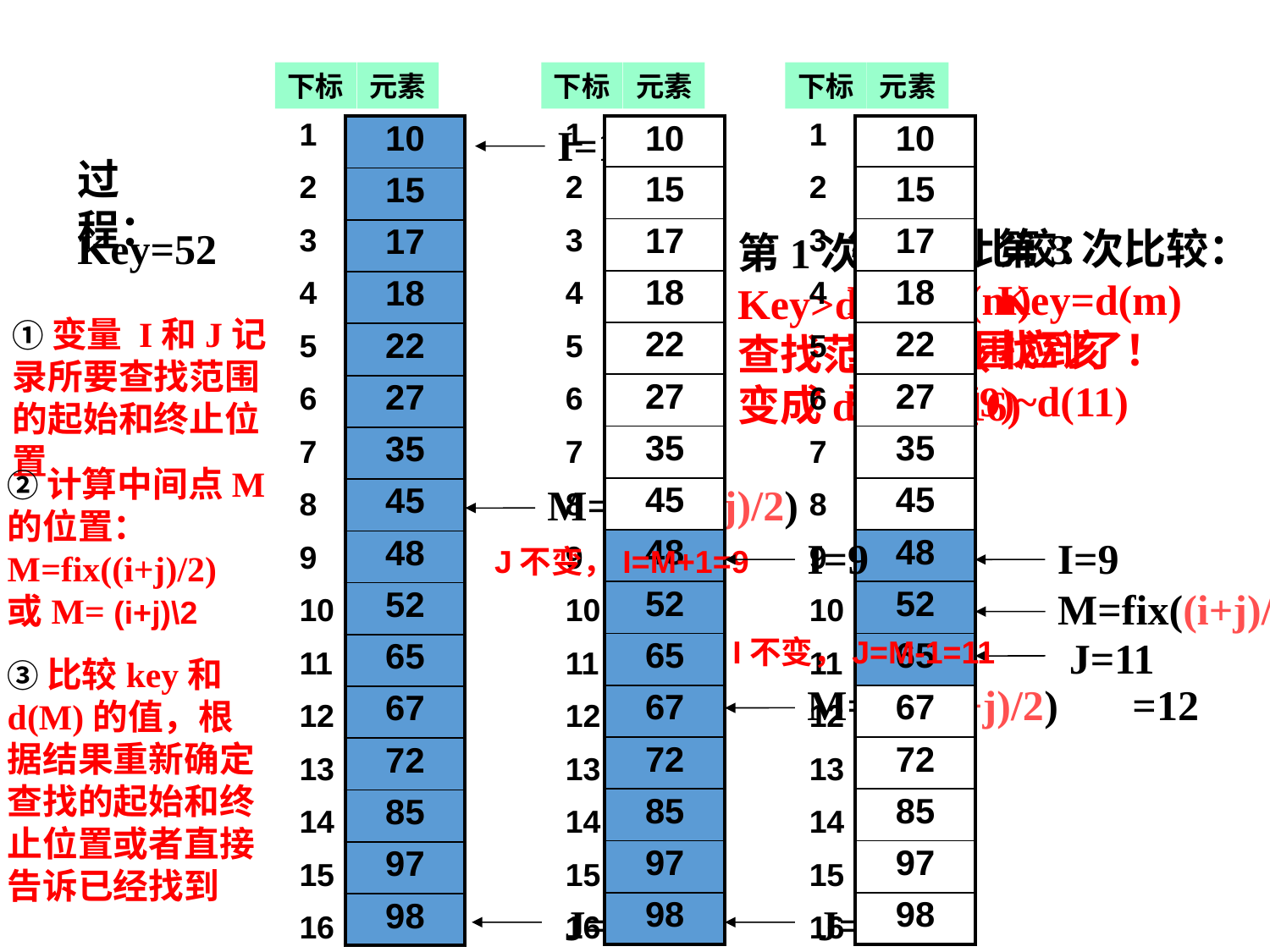

下标
元素
1
2
3
4
5
6
7
8
9
10
11
12
13
14
15
16
下标
元素
1
2
3
4
5
6
7
8
9
10
11
12
13
14
15
16
下标
元素
1
2
3
4
5
6
7
8
9
10
11
12
13
14
15
16
I=1

| 10 |
| --- |
| 15 |
| 17 |
| 18 |
| 22 |
| 27 |
| 35 |
| 45 |
| 48 |
| 52 |
| 65 |
| 67 |
| 72 |
| 85 |
| 97 |
| 98 |
| 10 |
| --- |
| 15 |
| 17 |
| 18 |
| 22 |
| 27 |
| 35 |
| 45 |
| 48 |
| 52 |
| 65 |
| 67 |
| 72 |
| 85 |
| 97 |
| 98 |
| 10 |
| --- |
| 15 |
| 17 |
| 18 |
| 22 |
| 27 |
| 35 |
| 45 |
| 48 |
| 52 |
| 65 |
| 67 |
| 72 |
| 85 |
| 97 |
| 98 |
过程：
Key=52
第2次比较：
Key<d(m)
查找范围应该
变成d(9)~d(11)
第3次比较：
Key=d(m)
找到了！
第1次比较：
Key>d(m)
查找范围应该
变成d(9)~d(16)
①变量 I和J记录所要查找范围的起始和终止位置
②计算中间点M的位置：M=fix((i+j)/2)
或M= (i+j)\2
M=fix((i+j)/2)       =8

I=9

I=9

J不变，I=M+1=9
M=fix((i+j)/2)       =10

I不变，J=M-1=11
J=11

③比较key和d(M)的值，根据结果重新确定查找的起始和终止位置或者直接告诉已经找到
M=fix((i+j)/2)       =12

J=16

J=16